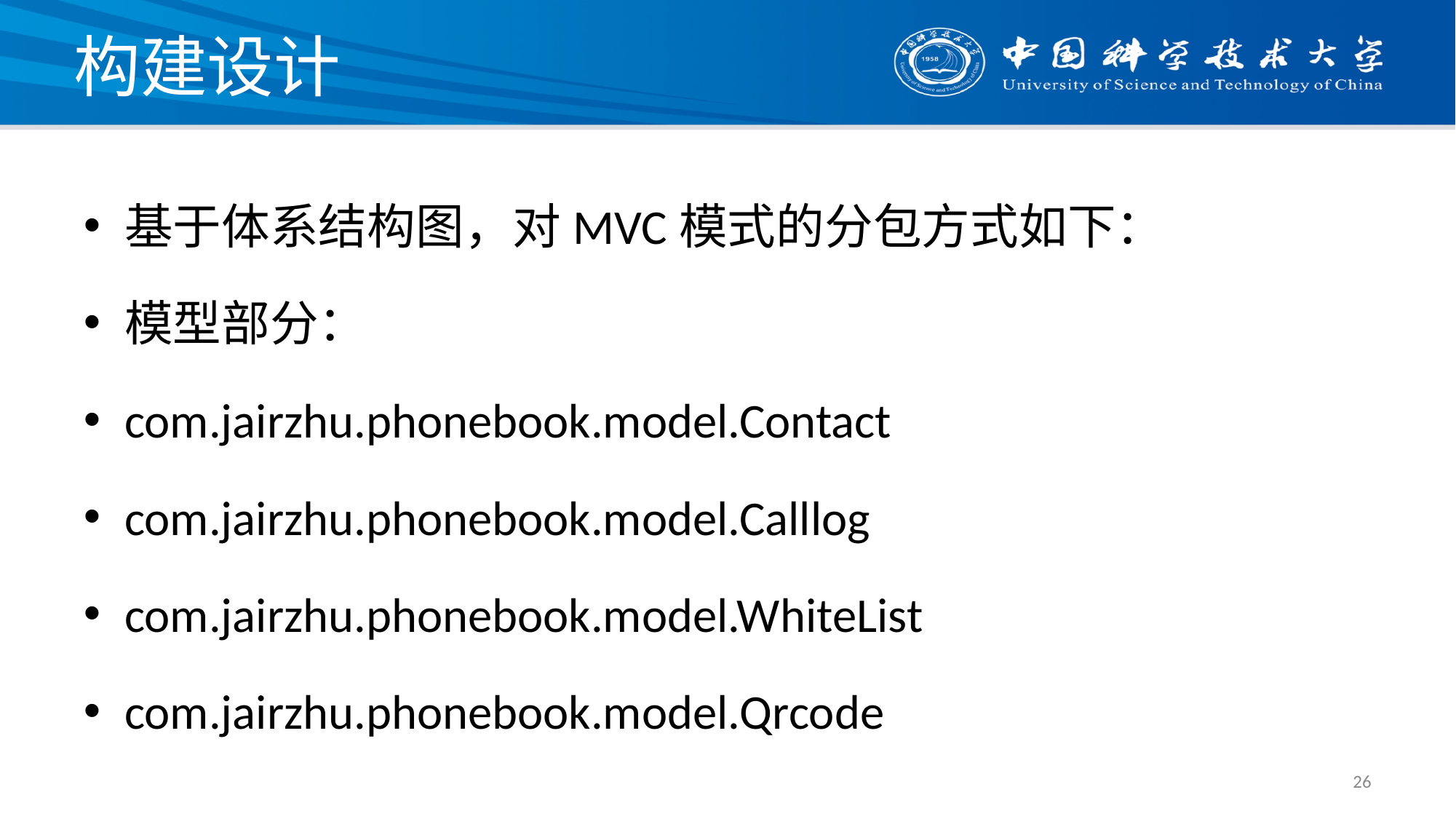

# 构建设计
基于体系结构图，对MVC模式的分包方式如下：
模型部分：
com.jairzhu.phonebook.model.Contact
com.jairzhu.phonebook.model.Calllog
com.jairzhu.phonebook.model.WhiteList
com.jairzhu.phonebook.model.Qrcode

26